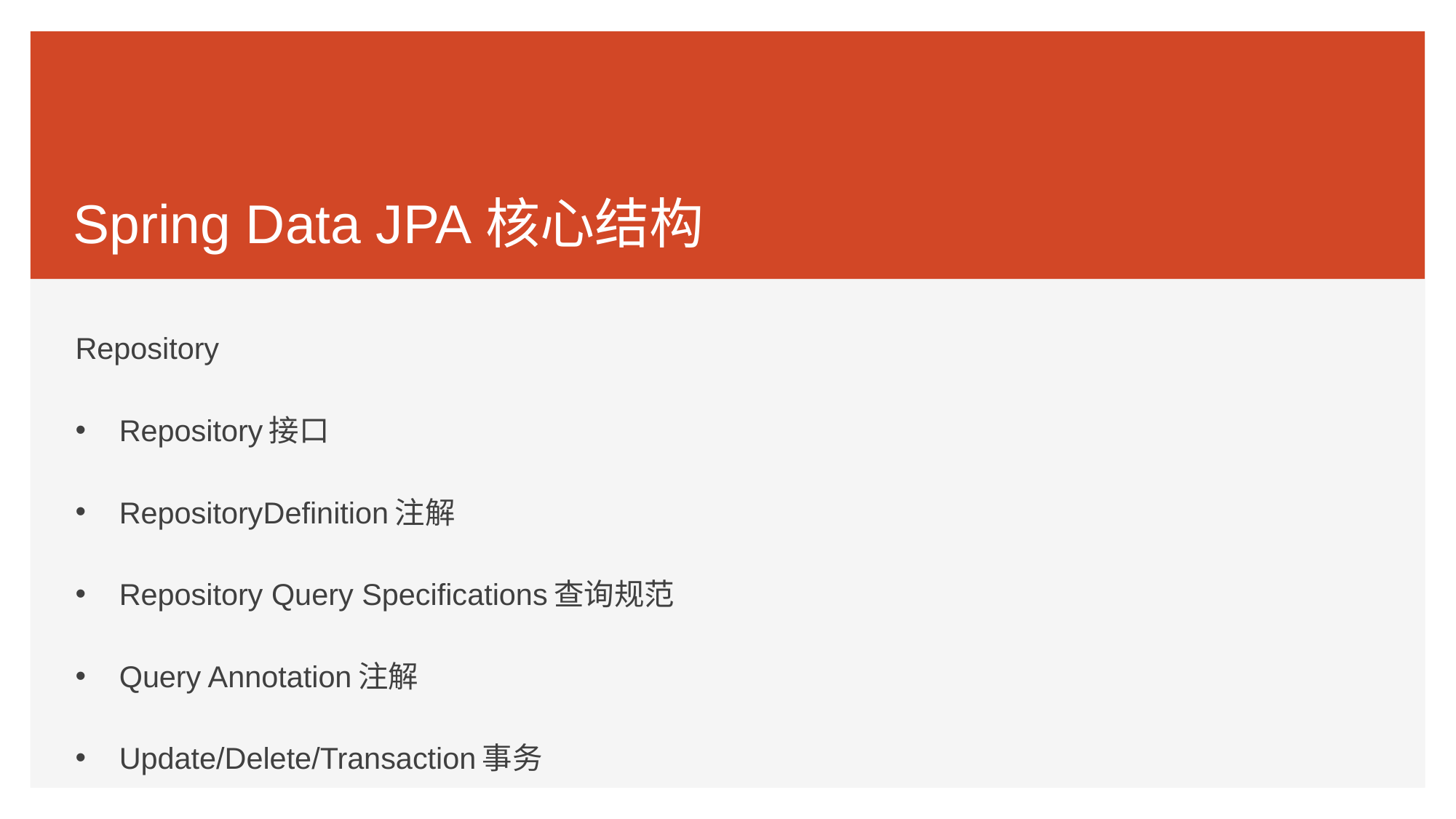

# Spring Data JPA核心结构
Repository
Repository接口
RepositoryDefinition注解
Repository Query Specifications查询规范
Query Annotation注解
Update/Delete/Transaction事务